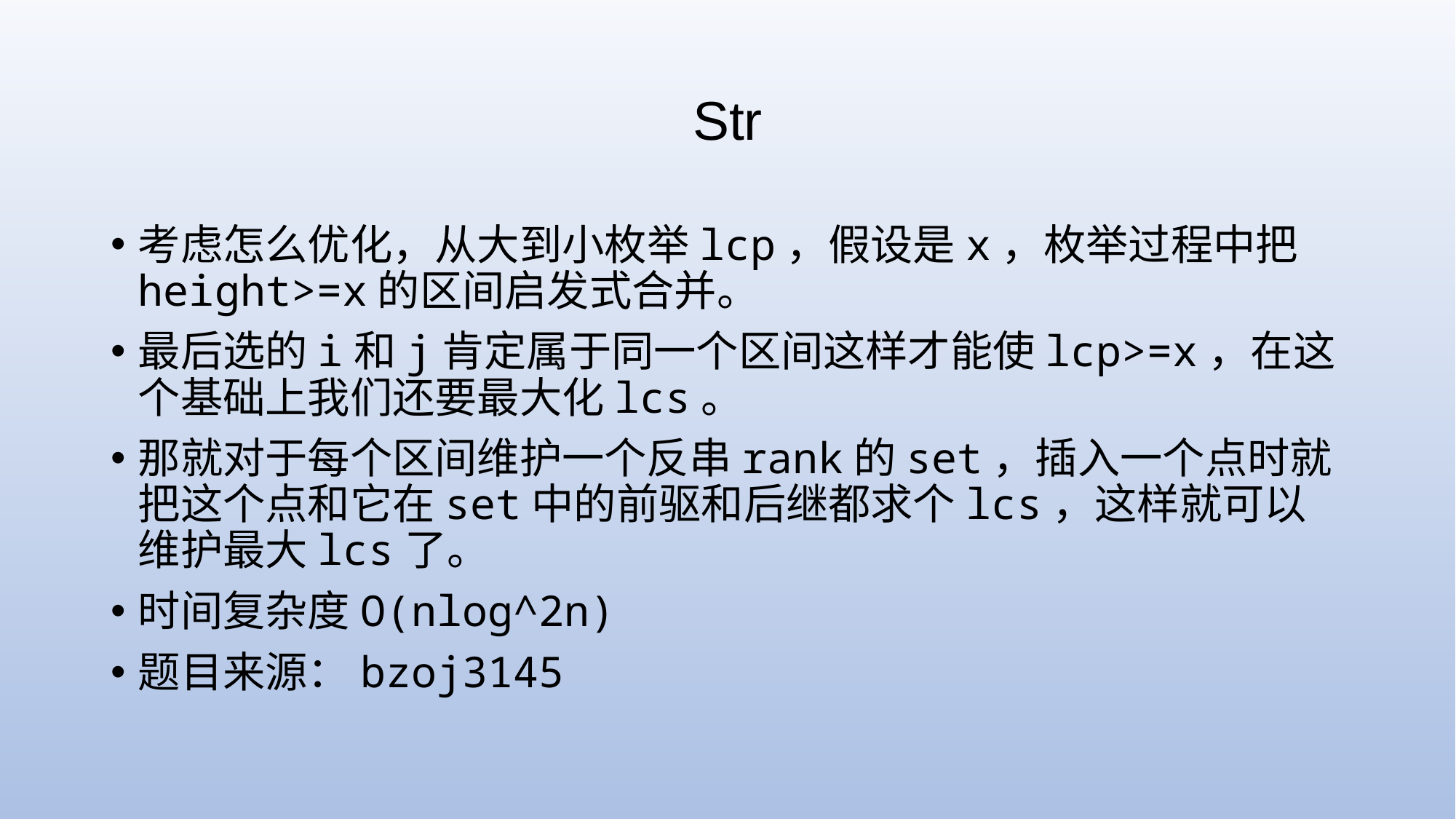

# Str
考虑怎么优化，从大到小枚举lcp，假设是x，枚举过程中把height>=x的区间启发式合并。
最后选的i和j肯定属于同一个区间这样才能使lcp>=x，在这个基础上我们还要最大化lcs。
那就对于每个区间维护一个反串rank的set，插入一个点时就把这个点和它在set中的前驱和后继都求个lcs，这样就可以维护最大lcs了。
时间复杂度O(nlog^2n)
题目来源：bzoj3145